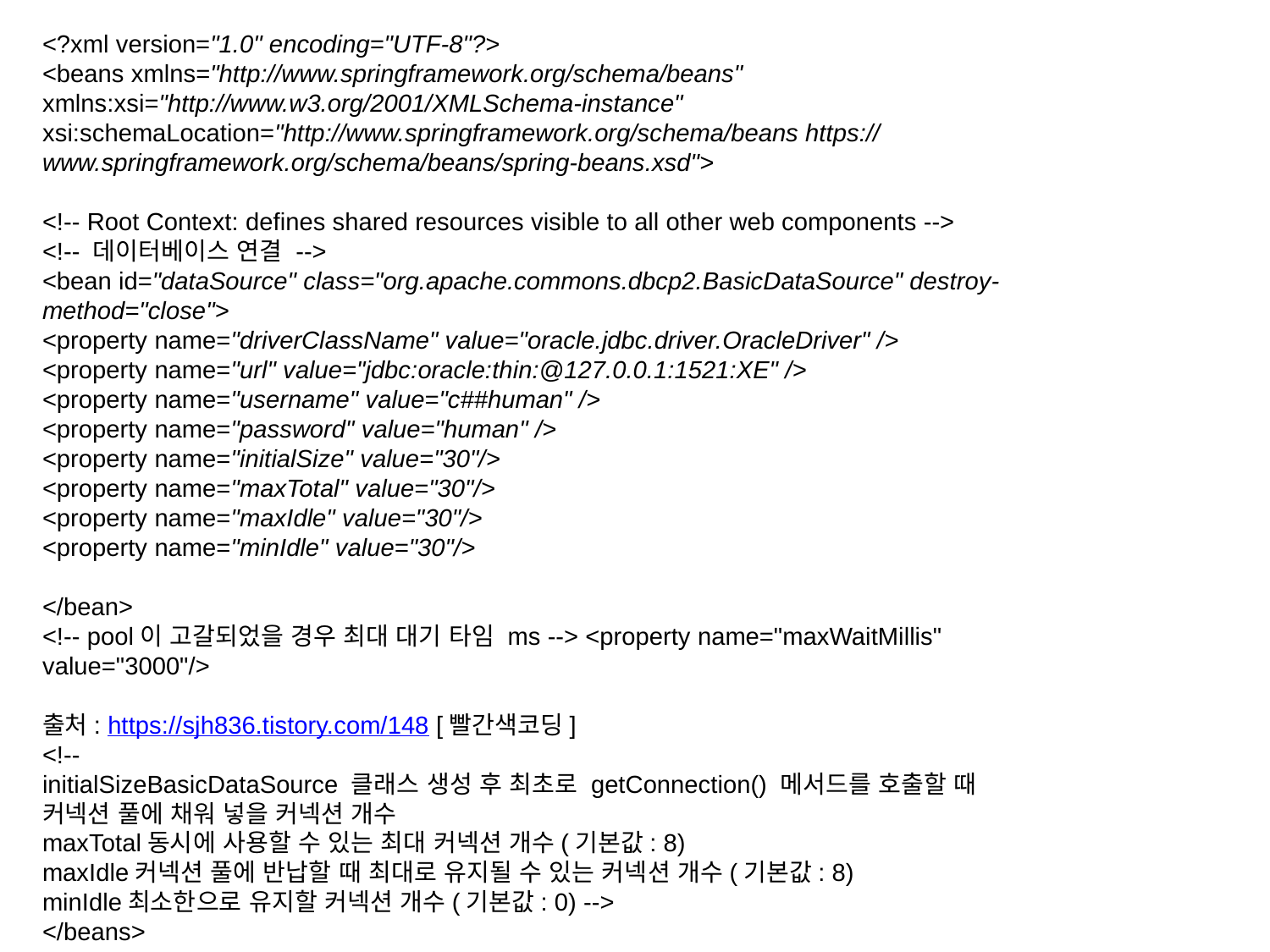

<?xml version="1.0" encoding="UTF-8"?>
<beans xmlns="http://www.springframework.org/schema/beans"
xmlns:xsi="http://www.w3.org/2001/XMLSchema-instance"
xsi:schemaLocation="http://www.springframework.org/schema/beans https://www.springframework.org/schema/beans/spring-beans.xsd">

<!-- Root Context: defines shared resources visible to all other web components -->
<!-- 데이터베이스 연결 -->
<bean id="dataSource" class="org.apache.commons.dbcp2.BasicDataSource" destroy-method="close">
<property name="driverClassName" value="oracle.jdbc.driver.OracleDriver" />
<property name="url" value="jdbc:oracle:thin:@127.0.0.1:1521:XE" />
<property name="username" value="c##human" />
<property name="password" value="human" />
<property name="initialSize" value="30"/>
<property name="maxTotal" value="30"/>
<property name="maxIdle" value="30"/>
<property name="minIdle" value="30"/>

</bean>
<!-- pool이 고갈되었을 경우 최대 대기 타임 ms --> <property name="maxWaitMillis" value="3000"/>
출처: https://sjh836.tistory.com/148 [빨간색코딩]
<!--
initialSizeBasicDataSource 클래스 생성 후 최초로 getConnection() 메서드를 호출할 때 커넥션 풀에 채워 넣을 커넥션 개수
maxTotal동시에 사용할 수 있는 최대 커넥션 개수(기본값: 8)
maxIdle커넥션 풀에 반납할 때 최대로 유지될 수 있는 커넥션 개수(기본값: 8)
minIdle최소한으로 유지할 커넥션 개수(기본값: 0) -->
</beans>